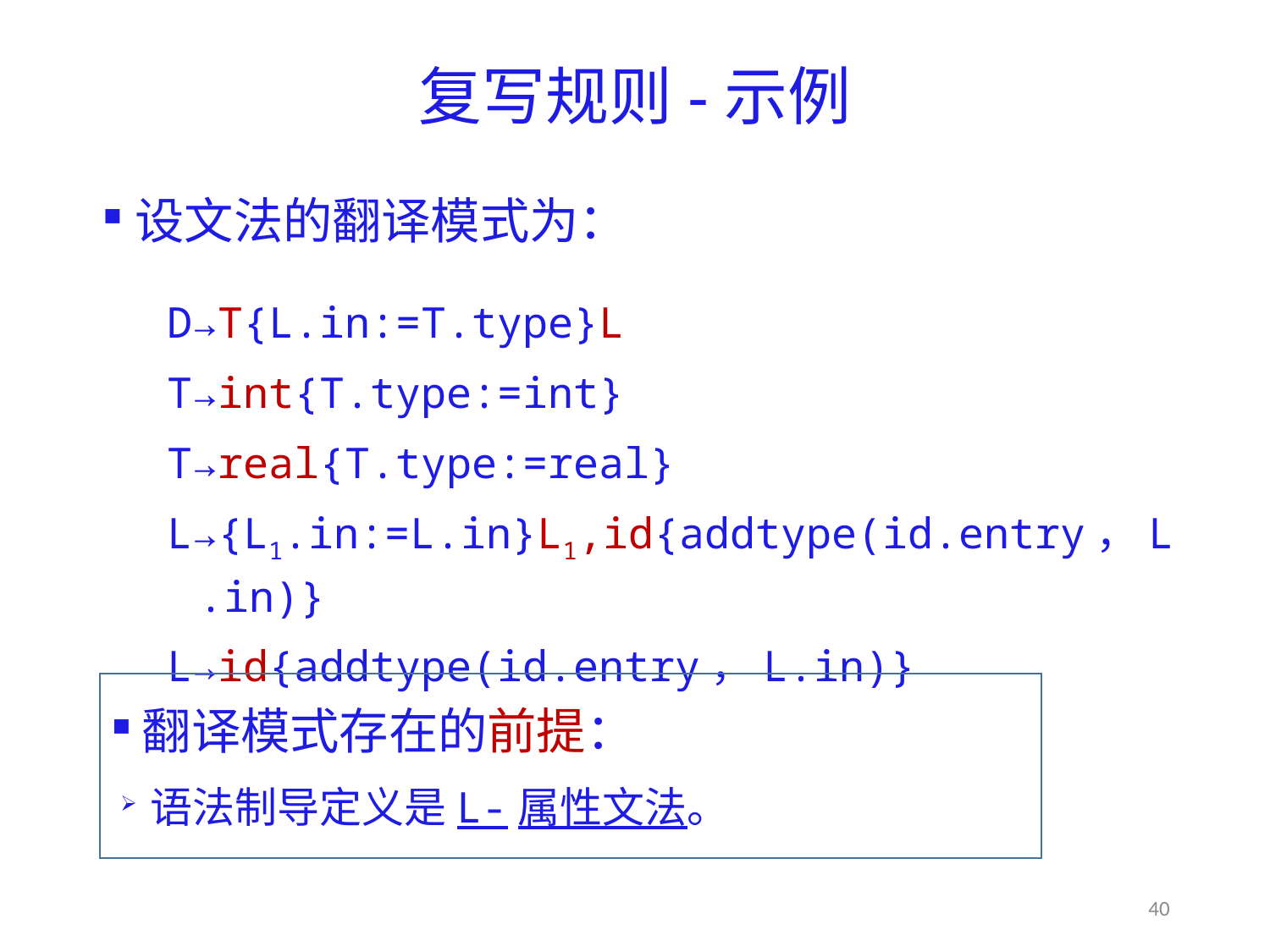

# 复写规则-示例
设文法的翻译模式为：
D→T{L.in:=T.type}L
T→int{T.type:=int}
T→real{T.type:=real}
L→{L1.in:=L.in}L1,id{addtype(id.entry，L.in)}
L→id{addtype(id.entry，L.in)}
翻译模式存在的前提：
语法制导定义是L-属性文法。
40